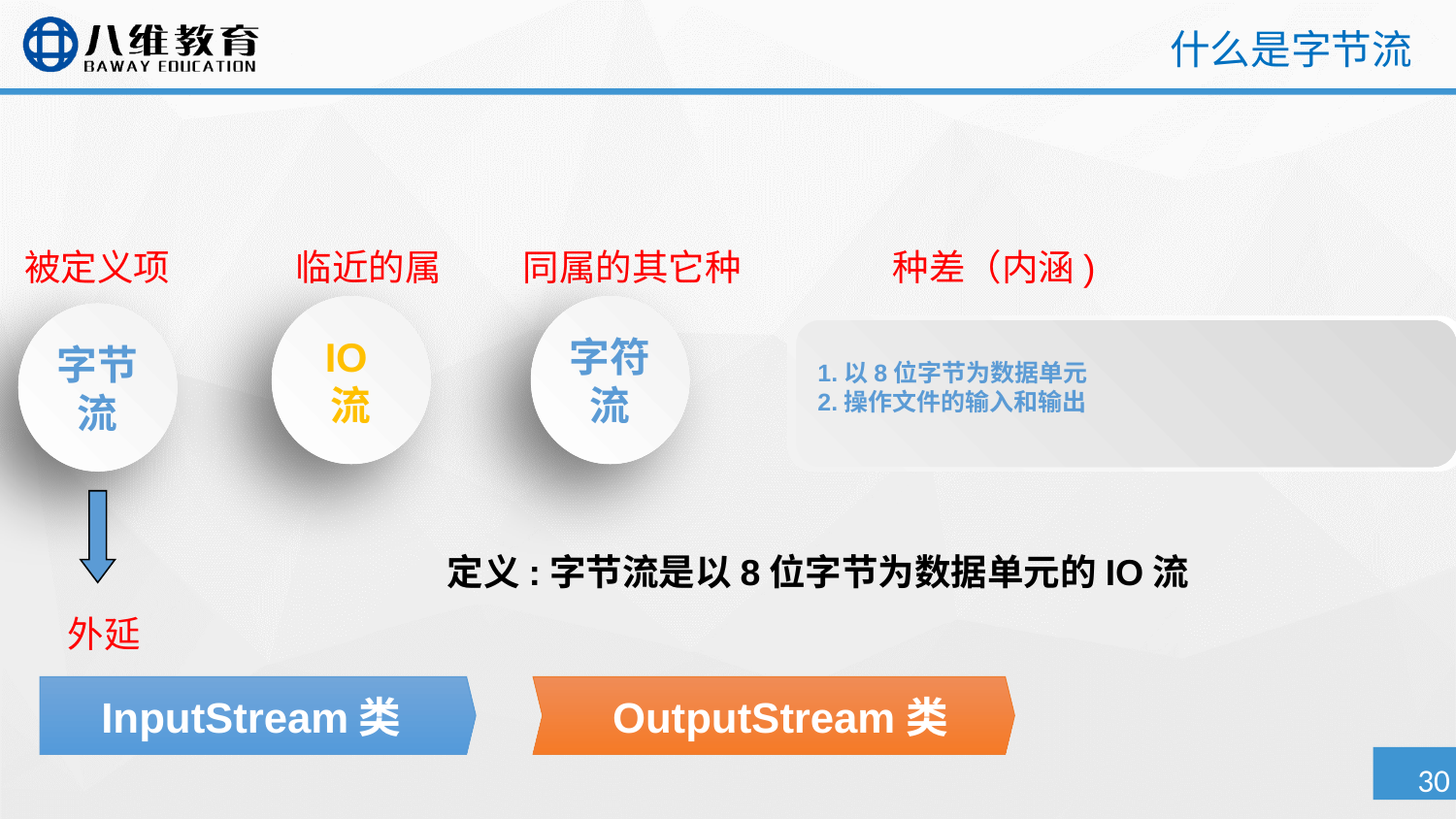

# 什么是字节流
被定义项
临近的属
同属的其它种
种差（内涵)
IO流
字符流
字节流

1.以8位字节为数据单元
2.操作文件的输入和输出

定义:字节流是以8位字节为数据单元的IO流
外延

OutputStream类

InputStream类